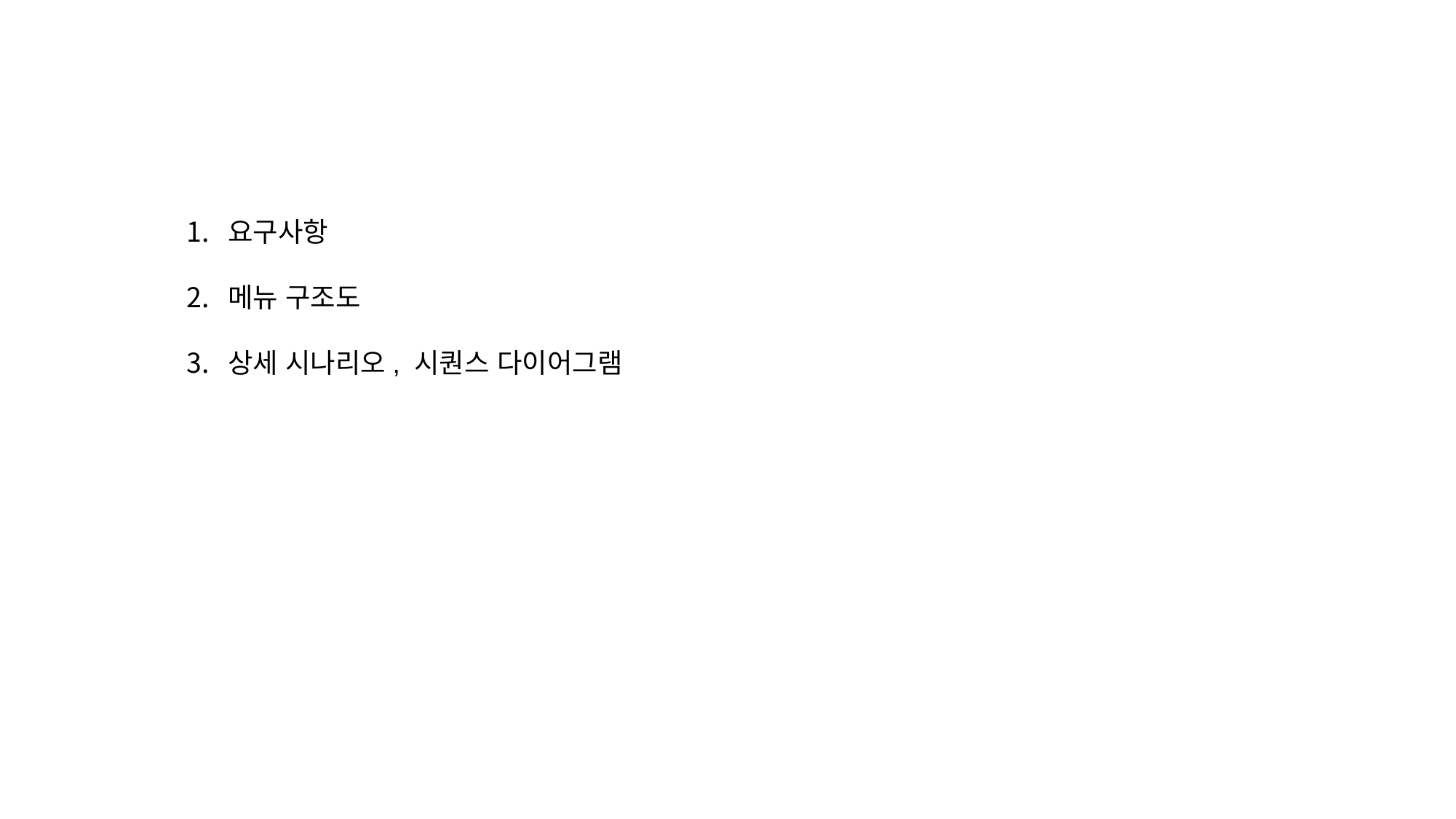

요구사항

메뉴 구조도

상세 시나리오, 시퀀스 다이어그램